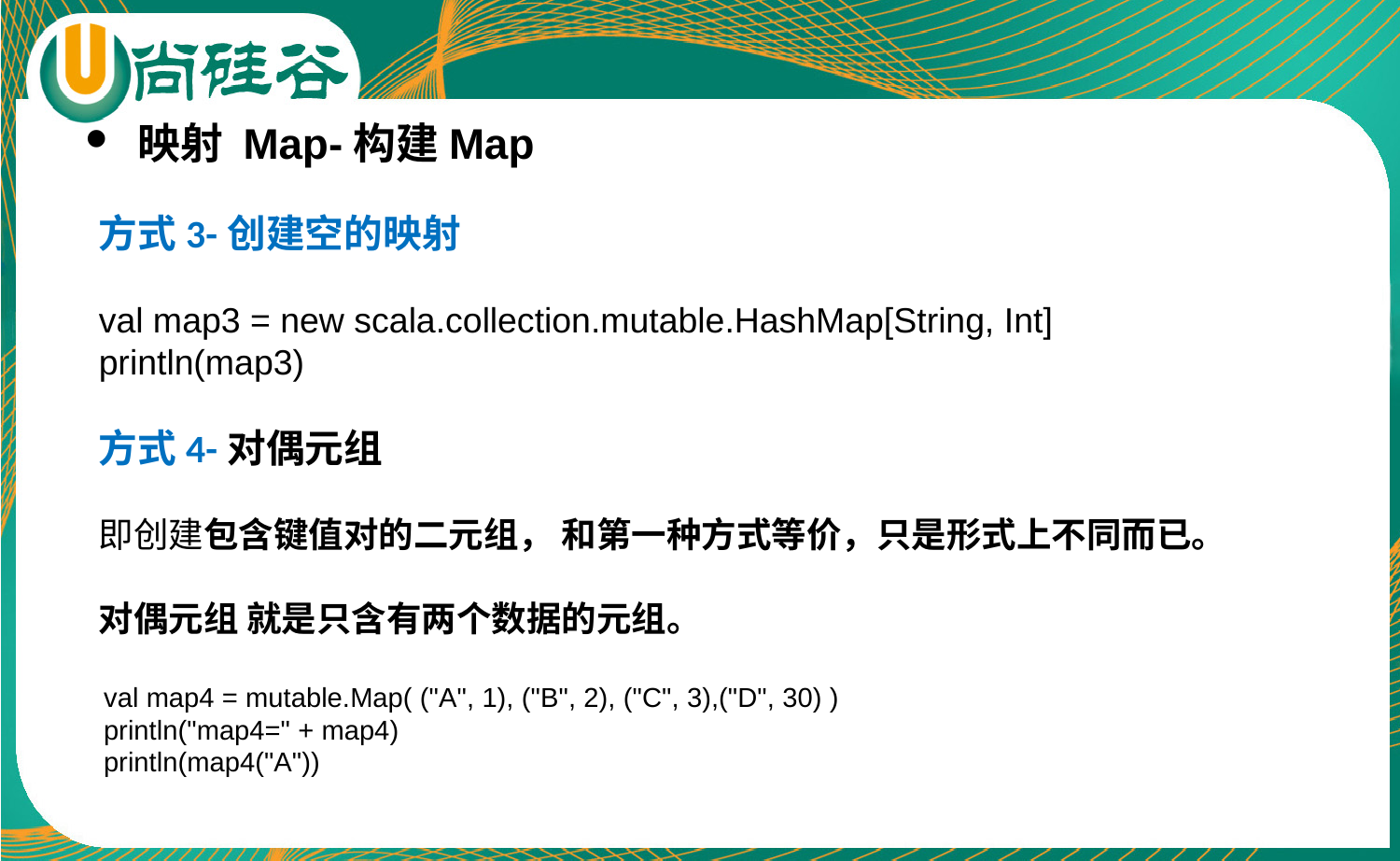

映射 Map-构建Map

方式3-创建空的映射

val map3 = new scala.collection.mutable.HashMap[String, Int]
println(map3)

方式4-对偶元组

即创建包含键值对的二元组， 和第一种方式等价，只是形式上不同而已。

对偶元组 就是只含有两个数据的元组。

val map4 = mutable.Map( ("A", 1), ("B", 2), ("C", 3),("D", 30) )
println("map4=" + map4)
println(map4("A"))